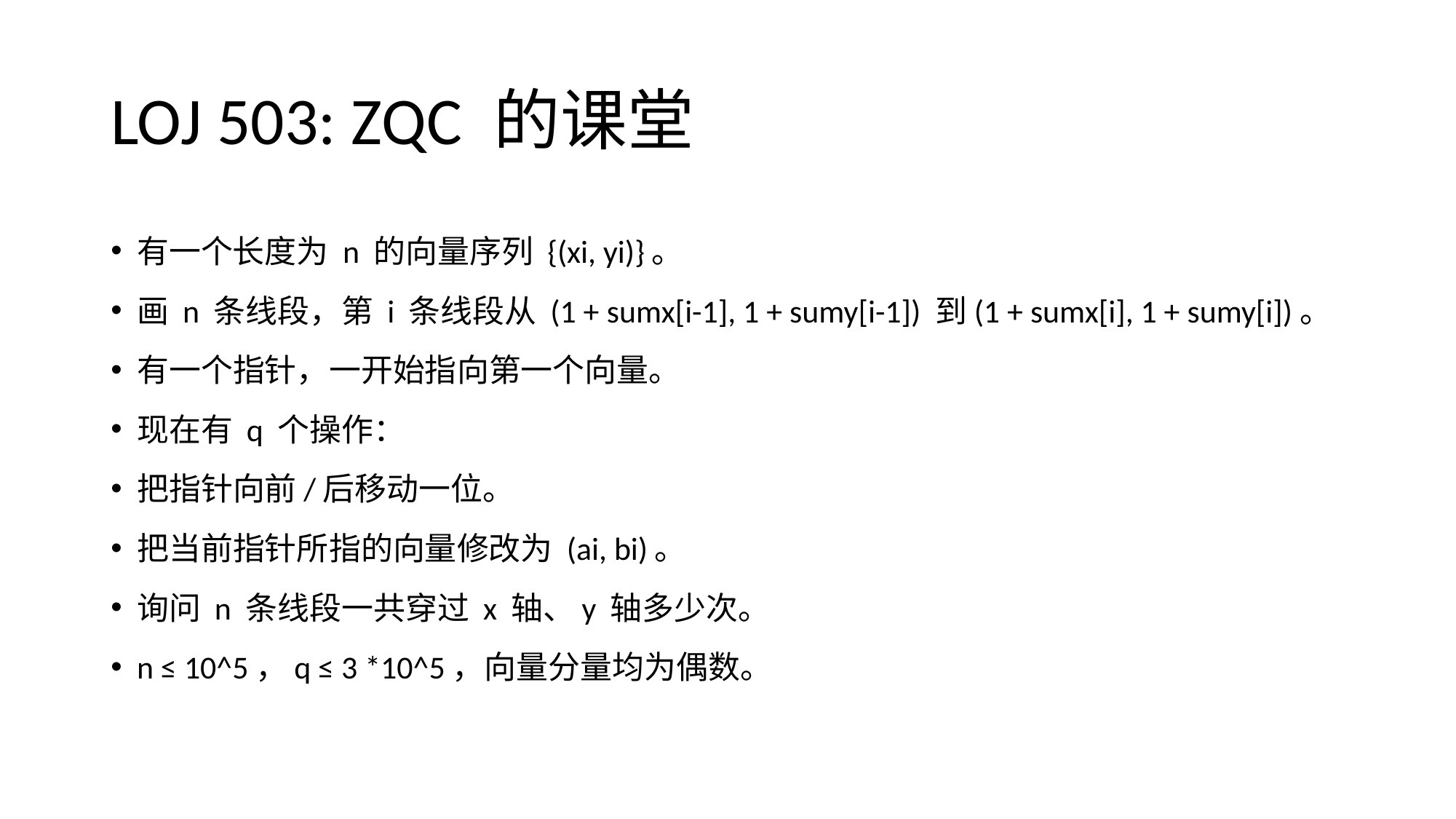

# LOJ 503: ZQC 的课堂
有一个长度为 n 的向量序列 {(xi, yi)}。
画 n 条线段，第 i 条线段从 (1 + sumx[i-1], 1 + sumy[i-1]) 到(1 + sumx[i], 1 + sumy[i])。
有一个指针，一开始指向第一个向量。
现在有 q 个操作：
把指针向前/后移动一位。
把当前指针所指的向量修改为 (ai, bi)。
询问 n 条线段一共穿过 x 轴、y 轴多少次。
n ≤ 10^5，q ≤ 3 *10^5，向量分量均为偶数。